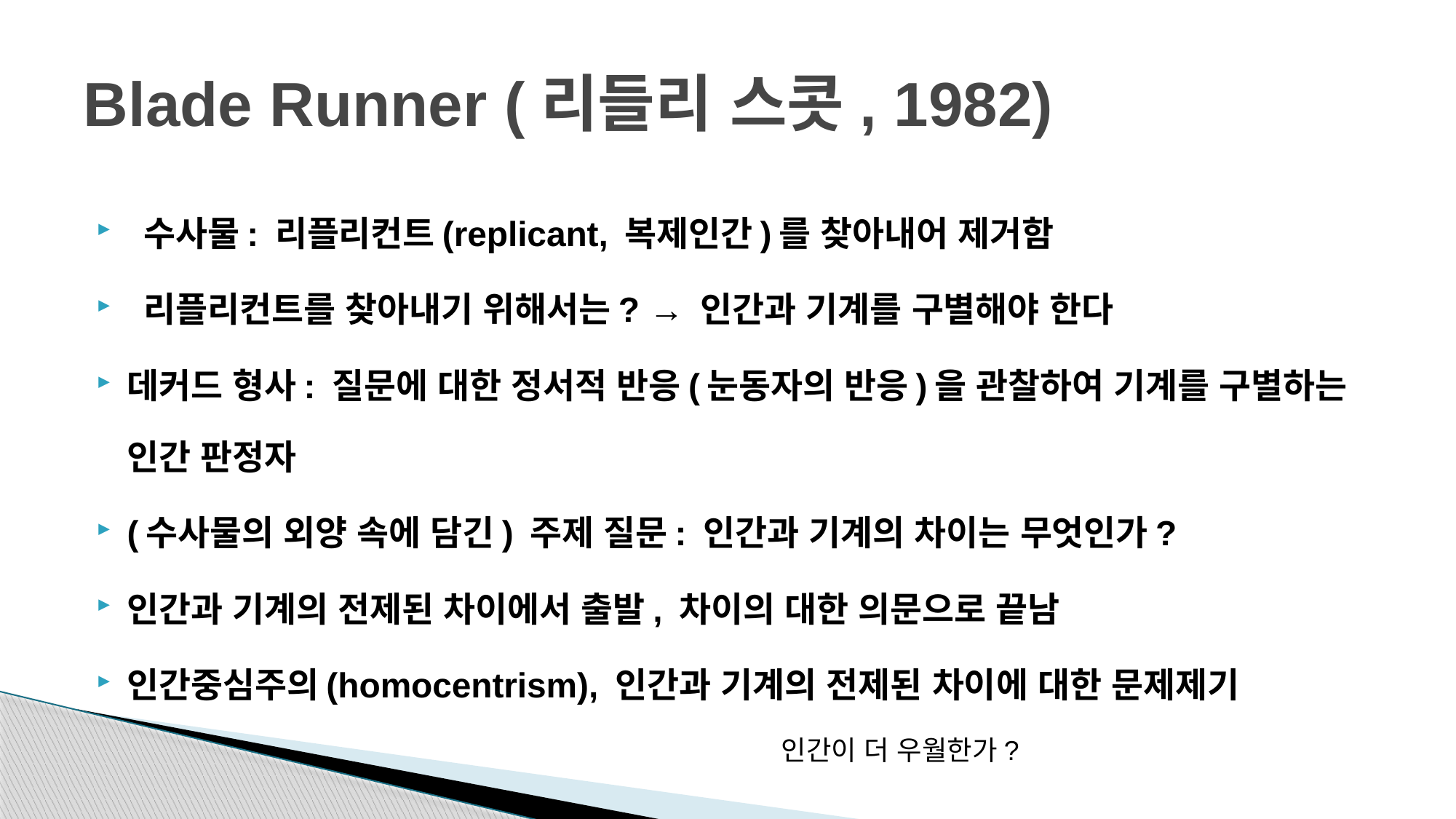

# Blade Runner (리들리 스콧, 1982)
 수사물: 리플리컨트(replicant, 복제인간)를 찾아내어 제거함
 리플리컨트를 찾아내기 위해서는? → 인간과 기계를 구별해야 한다
데커드 형사: 질문에 대한 정서적 반응(눈동자의 반응)을 관찰하여 기계를 구별하는 인간 판정자
(수사물의 외양 속에 담긴) 주제 질문: 인간과 기계의 차이는 무엇인가?
인간과 기계의 전제된 차이에서 출발, 차이의 대한 의문으로 끝남
인간중심주의(homocentrism), 인간과 기계의 전제된 차이에 대한 문제제기
인간이 더 우월한가?